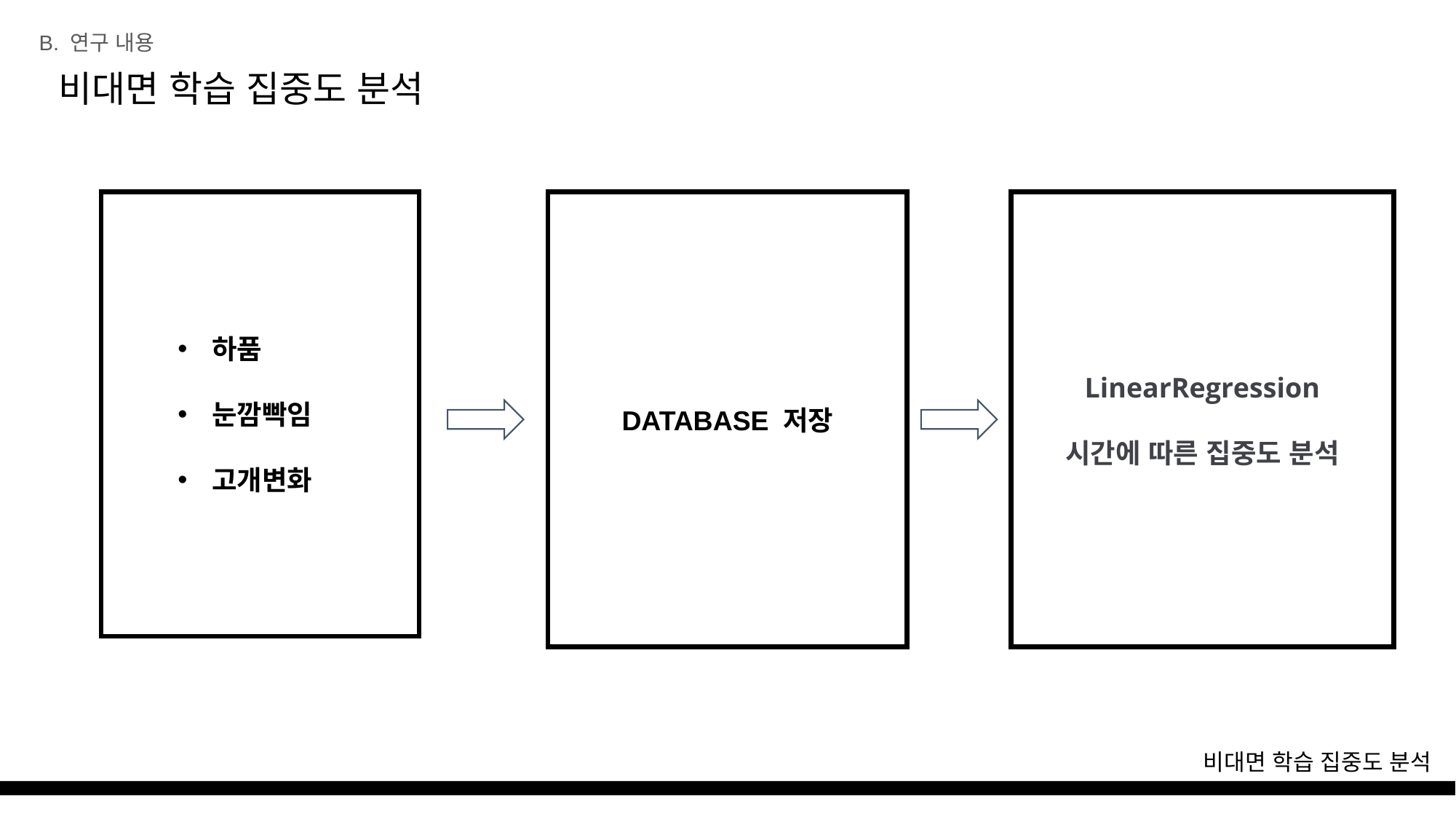

B. 연구 내용
비대면 학습 집중도 분석

하품

눈깜빡임

고개변화
DATABASE 저장
LinearRegression

시간에 따른 집중도 분석

비대면 학습 집중도 분석